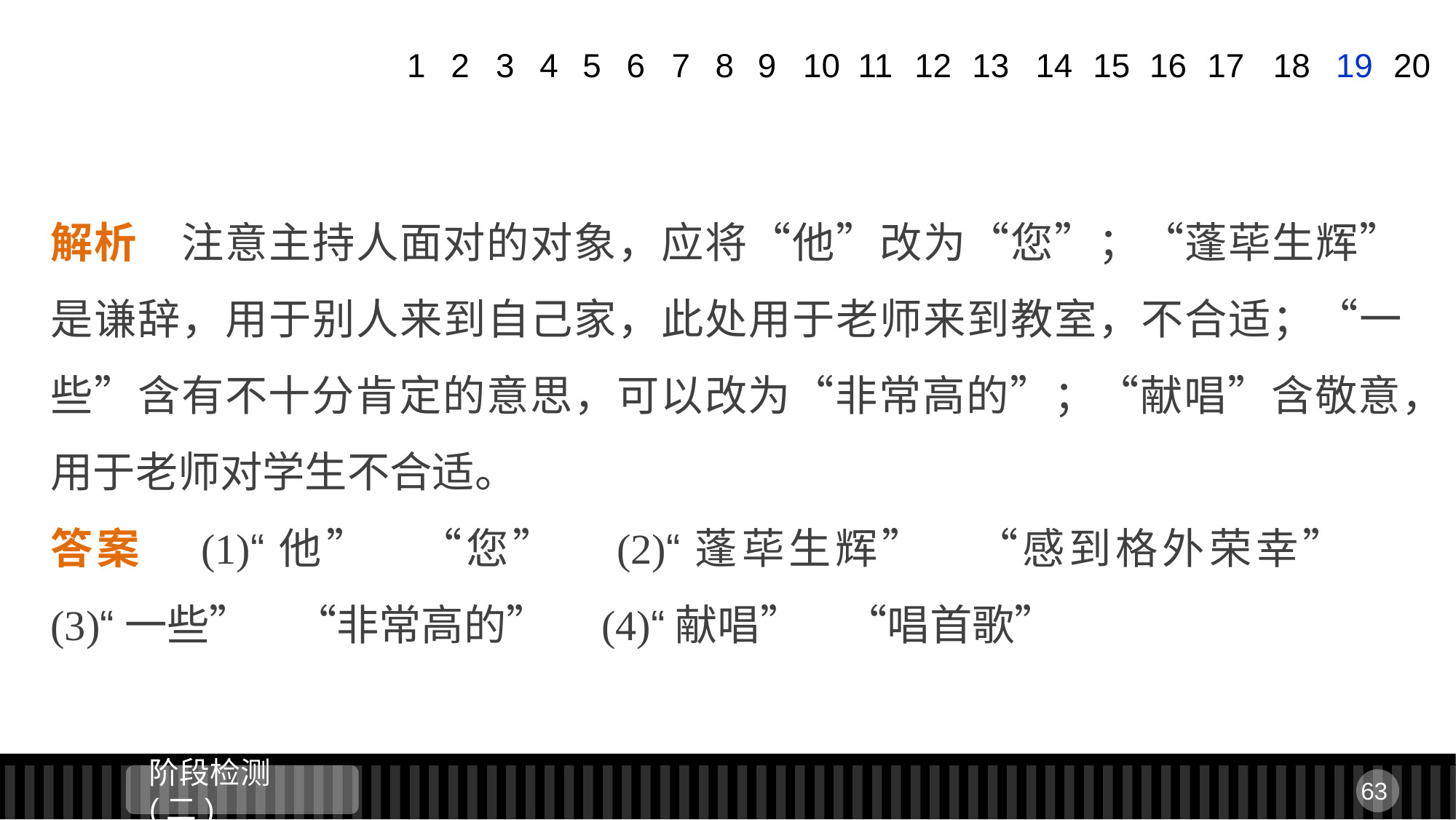

1
2
3
4
5
6
7
8
9
11
12
13
14
15
16
17
18
19
20
10
解析　注意主持人面对的对象，应将“他”改为“您”；“蓬荜生辉”是谦辞，用于别人来到自己家，此处用于老师来到教室，不合适；“一些”含有不十分肯定的意思，可以改为“非常高的”；“献唱”含敬意，用于老师对学生不合适。
答案　(1)“他”　“您”　(2)“蓬荜生辉”　“感到格外荣幸”　(3)“一些”　“非常高的”　(4)“献唱”　“唱首歌”